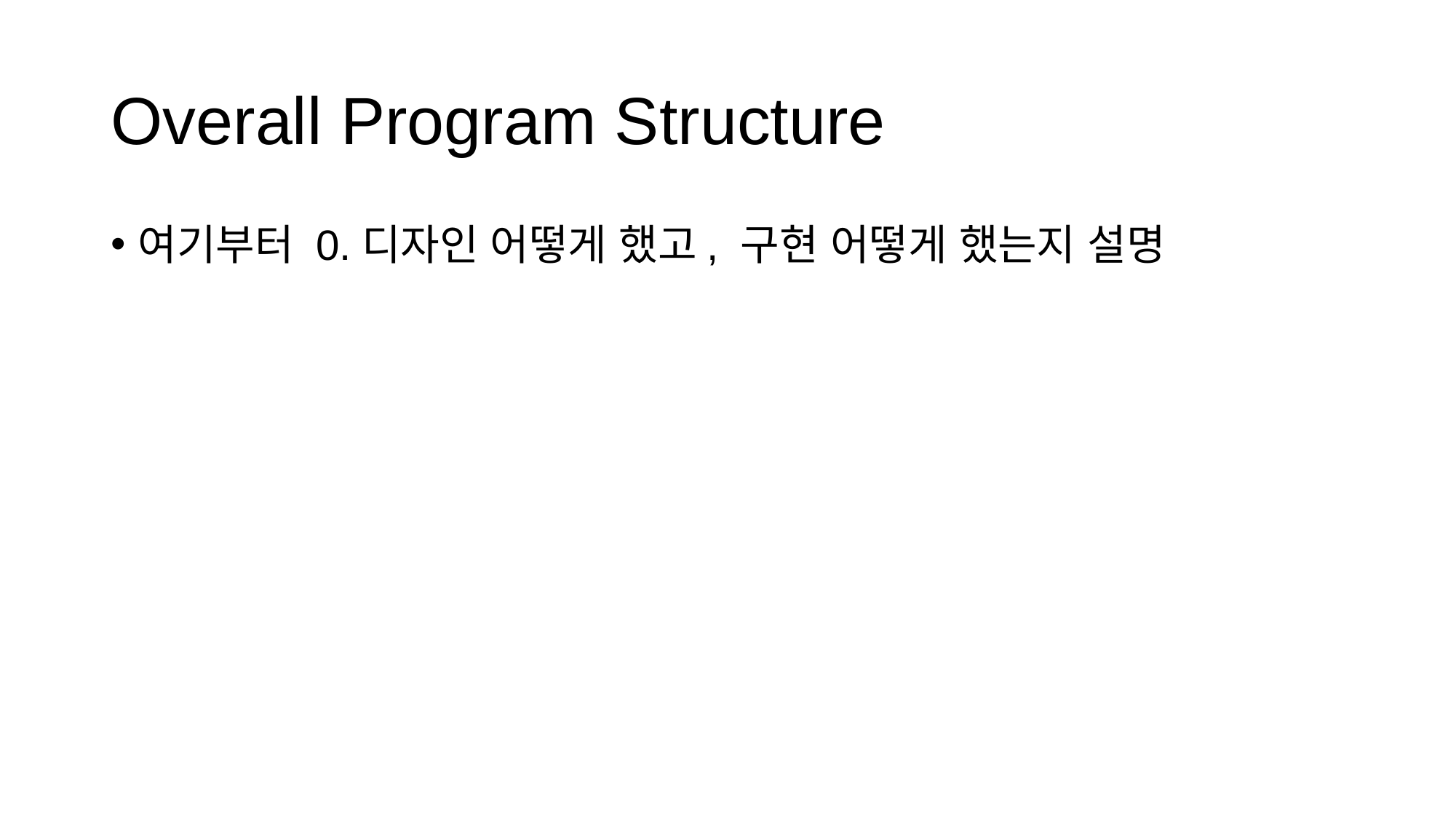

# Overall Program Structure
여기부터 0.디자인 어떻게 했고, 구현 어떻게 했는지 설명